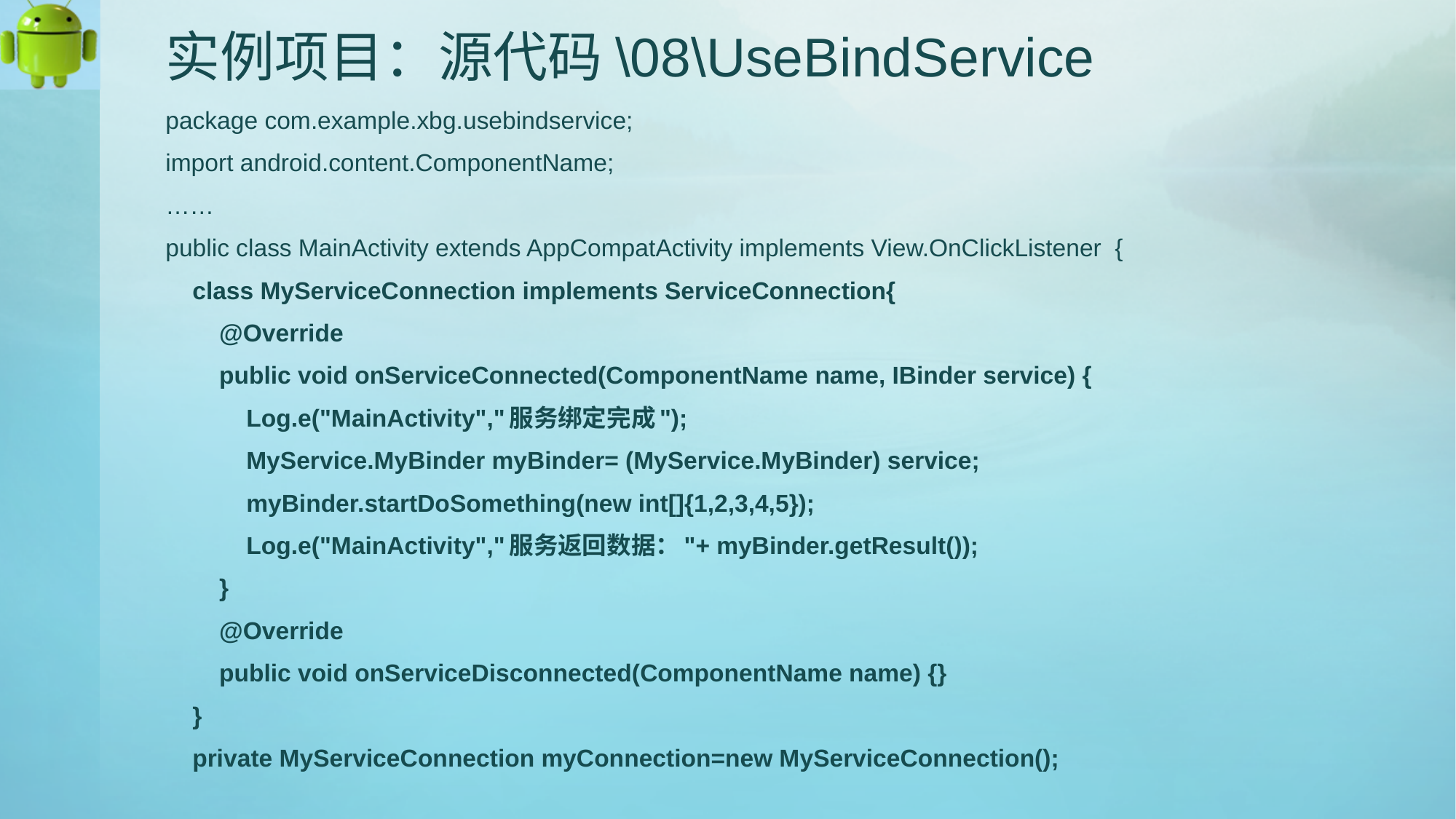

# 实例项目：源代码\08\UseBindService
package com.example.xbg.usebindservice;
import android.content.ComponentName;
……
public class MainActivity extends AppCompatActivity implements View.OnClickListener  {
    class MyServiceConnection implements ServiceConnection{
        @Override
        public void onServiceConnected(ComponentName name, IBinder service) {
            Log.e("MainActivity","服务绑定完成");
            MyService.MyBinder myBinder= (MyService.MyBinder) service;
            myBinder.startDoSomething(new int[]{1,2,3,4,5});
            Log.e("MainActivity","服务返回数据："+ myBinder.getResult());
        }
        @Override
        public void onServiceDisconnected(ComponentName name) {}
    }
    private MyServiceConnection myConnection=new MyServiceConnection();